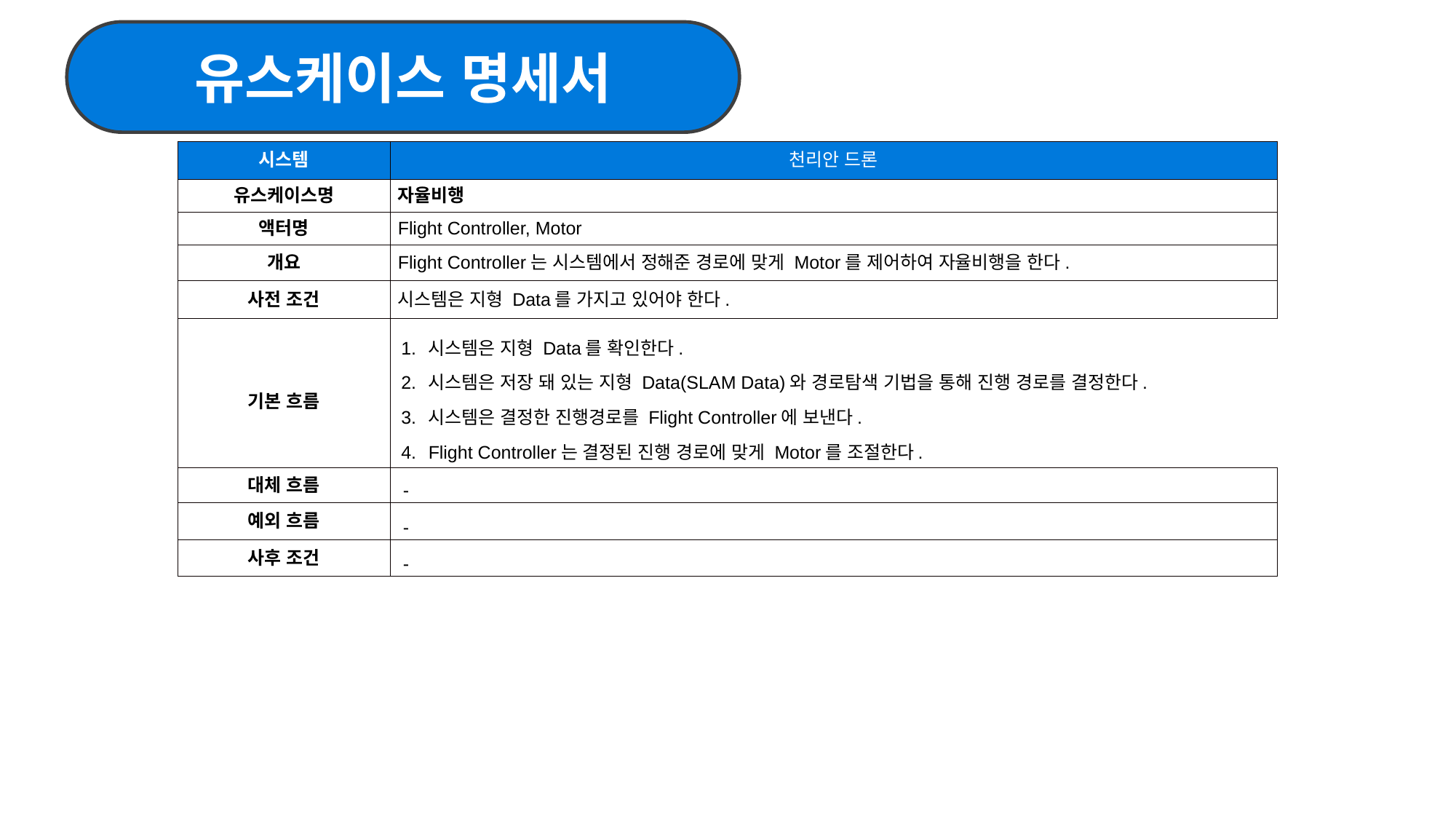

유스케이스 명세서
| 시스템 | 천리안 드론 |
| --- | --- |
| 유스케이스명 | 자율비행 |
| 액터명 | Flight Controller, Motor |
| 개요 | Flight Controller는 시스템에서 정해준 경로에 맞게 Motor를 제어하여 자율비행을 한다. |
| 사전 조건 | 시스템은 지형 Data를 가지고 있어야 한다. |
| 기본 흐름 | 시스템은 지형 Data를 확인한다. 시스템은 저장 돼 있는 지형 Data(SLAM Data)와 경로탐색 기법을 통해 진행 경로를 결정한다. 시스템은 결정한 진행경로를 Flight Controller에 보낸다. Flight Controller는 결정된 진행 경로에 맞게 Motor를 조절한다. |
| 대체 흐름 | - |
| 예외 흐름 | - |
| 사후 조건 | - |